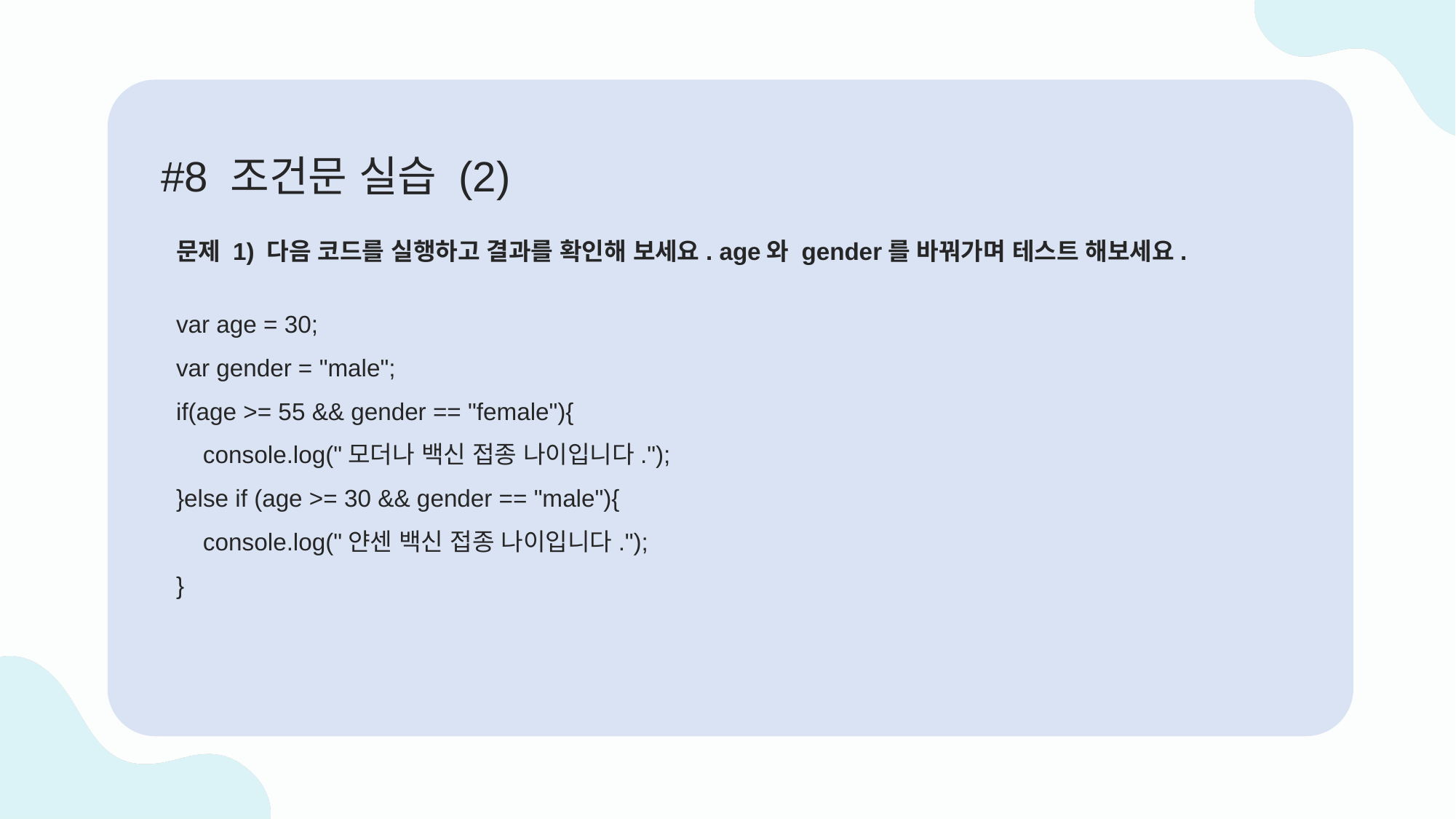

#8 조건문 실습 (2)
문제 1) 다음 코드를 실행하고 결과를 확인해 보세요. age와 gender를 바꿔가며 테스트 해보세요.

var age = 30;
var gender = "male";
if(age >= 55 && gender == "female"){
    console.log("모더나 백신 접종 나이입니다.");
}else if (age >= 30 && gender == "male"){
    console.log("얀센 백신 접종 나이입니다.");
}